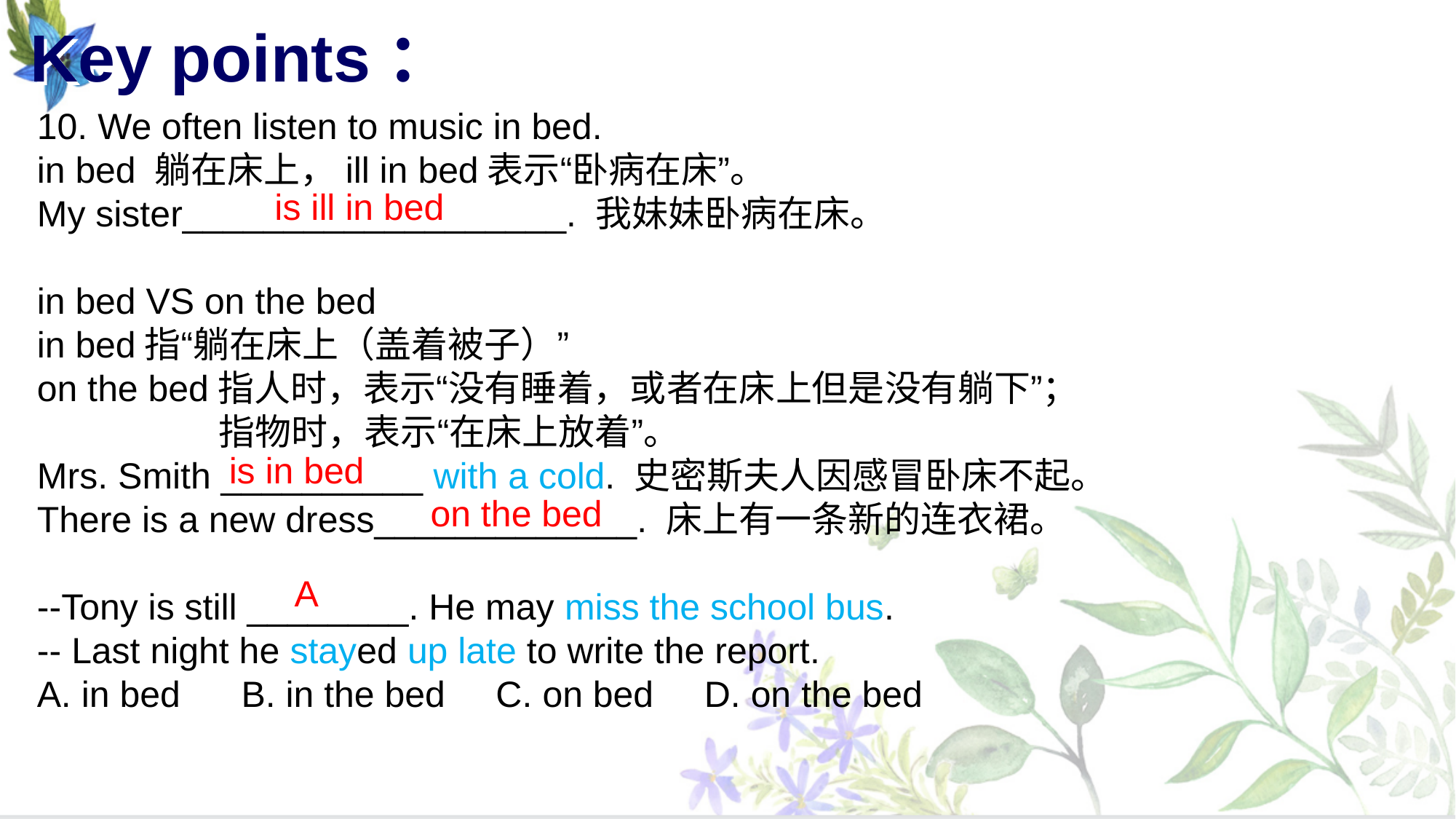

# Key points：
10. We often listen to music in bed.
in bed 躺在床上，ill in bed表示“卧病在床”。
My sister___________________. 我妹妹卧病在床。

in bed VS on the bed
in bed指“躺在床上（盖着被子）”
on the bed指人时，表示“没有睡着，或者在床上但是没有躺下”；
                 指物时，表示“在床上放着”。
Mrs. Smith __________ with a cold. 史密斯夫人因感冒卧床不起。
There is a new dress_____________. 床上有一条新的连衣裙。

--Tony is still ________. He may miss the school bus.
-- Last night he stayed up late to write the report.
A. in bed      B. in the bed     C. on bed     D. on the bed

is ill in bed
is in bed
on the bed
A